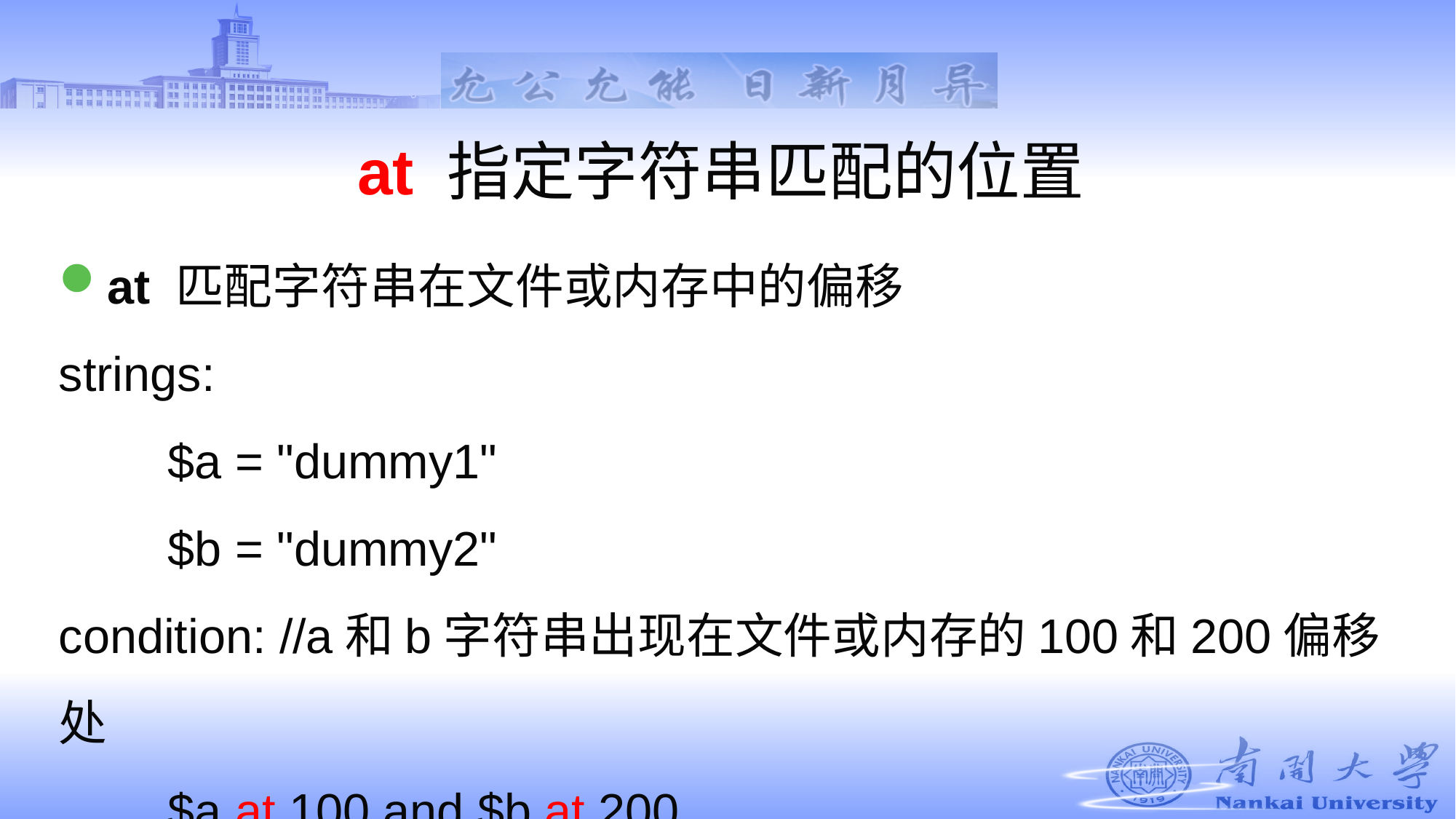

# at 指定字符串匹配的位置
at 匹配字符串在文件或内存中的偏移
strings:
	$a = "dummy1"
	$b = "dummy2"
condition: //a和b字符串出现在文件或内存的100和200偏移处
	$a at 100 and $b at 200